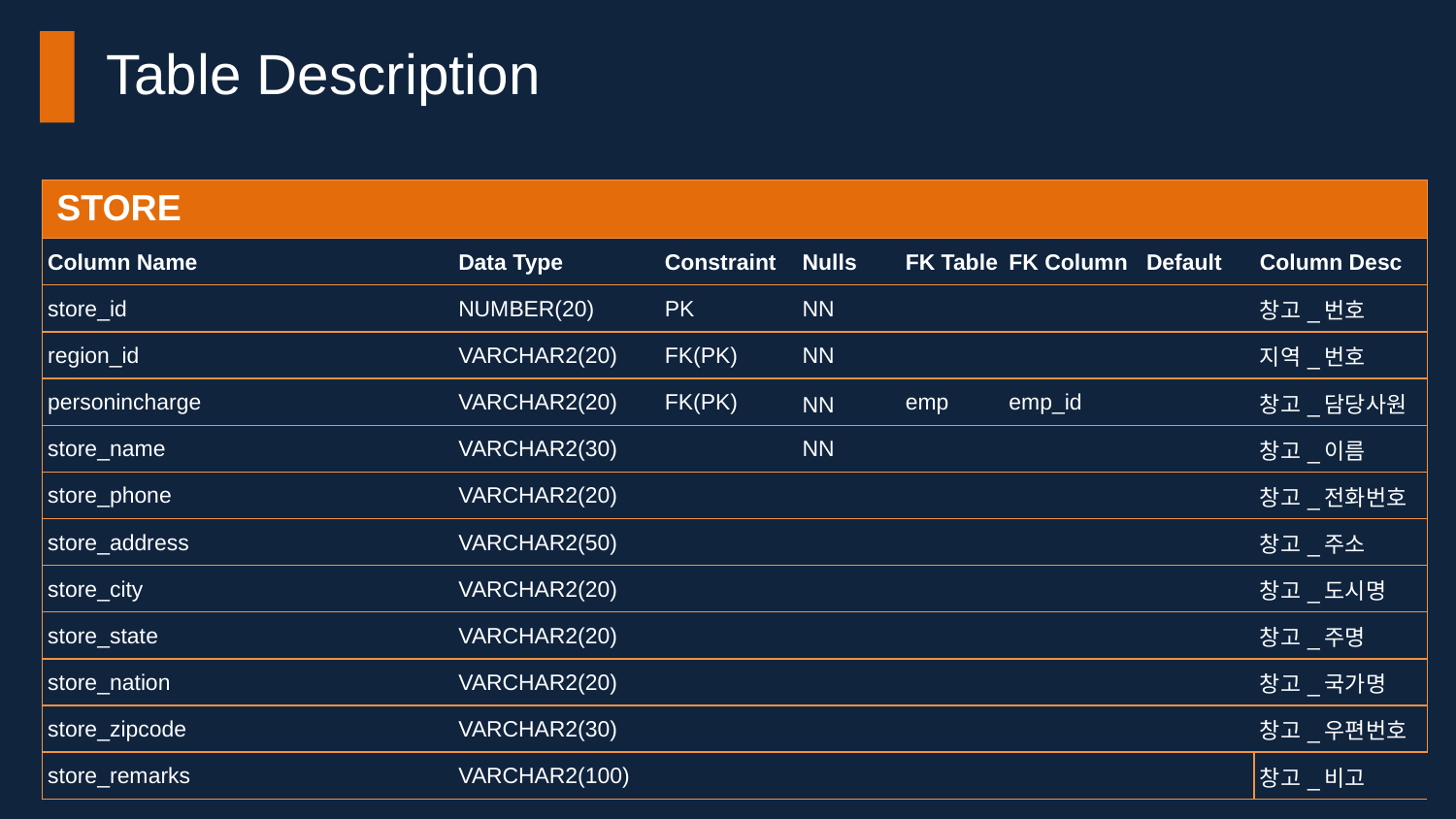

Table Description
| STORE |  |  |  |  |  |  |  |
| --- | --- | --- | --- | --- | --- | --- | --- |
| Column Name | Data Type | Constraint | Nulls | FK Table | FK Column | Default | Column Desc |
| store\_id | NUMBER(20) | PK | NN |  |  |  | 창고\_번호 |
| region\_id | VARCHAR2(20) | FK(PK) | NN |  |  |  | 지역\_번호 |
| personincharge | VARCHAR2(20) | FK(PK) | NN | emp | emp\_id |  | 창고\_담당사원 |
| store\_name | VARCHAR2(30) |  | NN |  |  |  | 창고\_이름 |
| store\_phone | VARCHAR2(20) |  |  |  |  |  | 창고\_전화번호 |
| store\_address | VARCHAR2(50) |  |  |  |  |  | 창고\_주소 |
| store\_city | VARCHAR2(20) |  |  |  |  |  | 창고\_도시명 |
| store\_state | VARCHAR2(20) |  |  |  |  |  | 창고\_주명 |
| store\_nation | VARCHAR2(20) |  |  |  |  |  | 창고\_국가명 |
| store\_zipcode | VARCHAR2(30) |  |  |  |  |  | 창고\_우편번호 |
| store\_remarks | VARCHAR2(100) |  |  |  |  |  | 창고\_비고 |